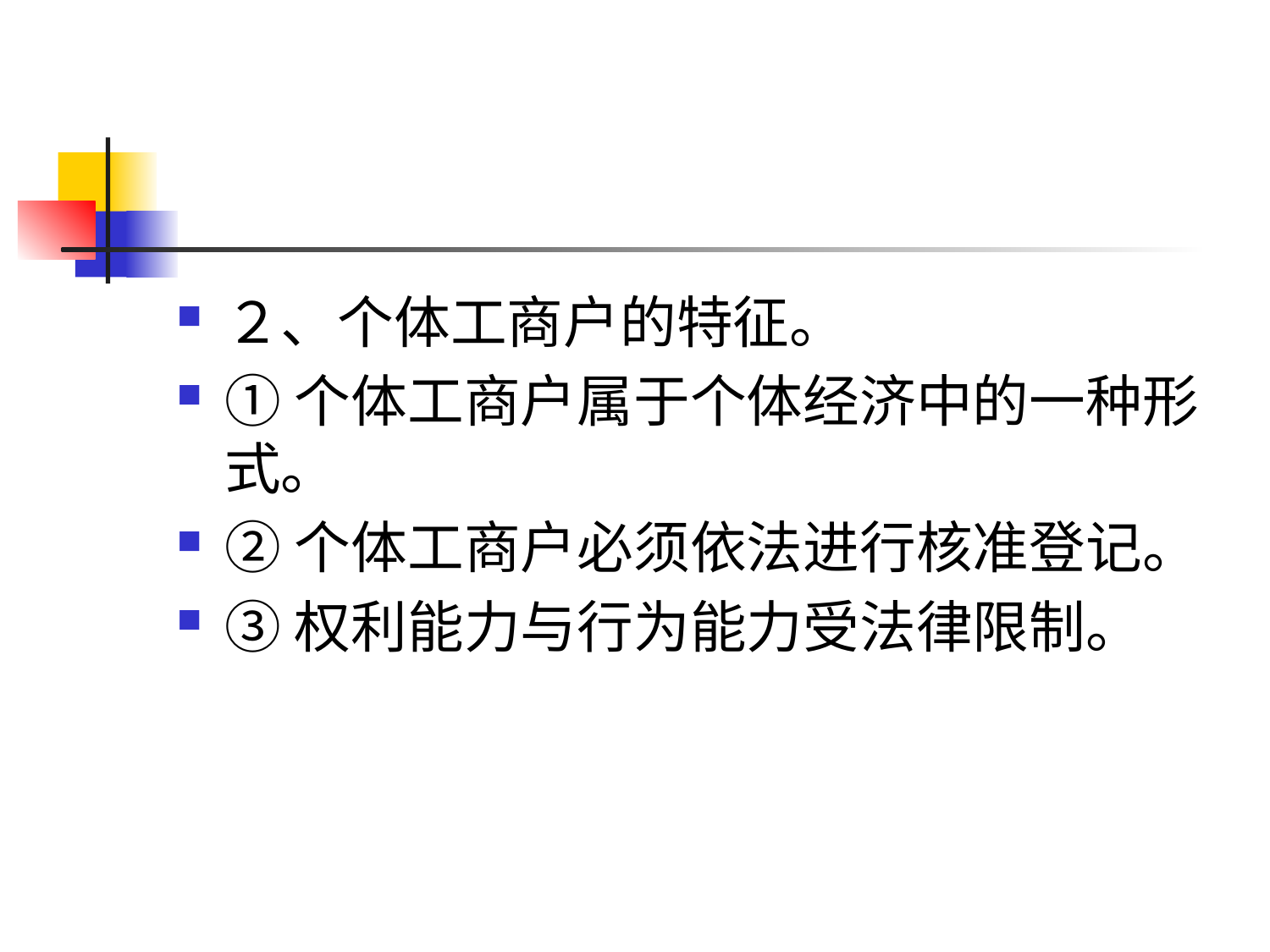

#
２、个体工商户的特征。
①个体工商户属于个体经济中的一种形式。
②个体工商户必须依法进行核准登记。
③权利能力与行为能力受法律限制。